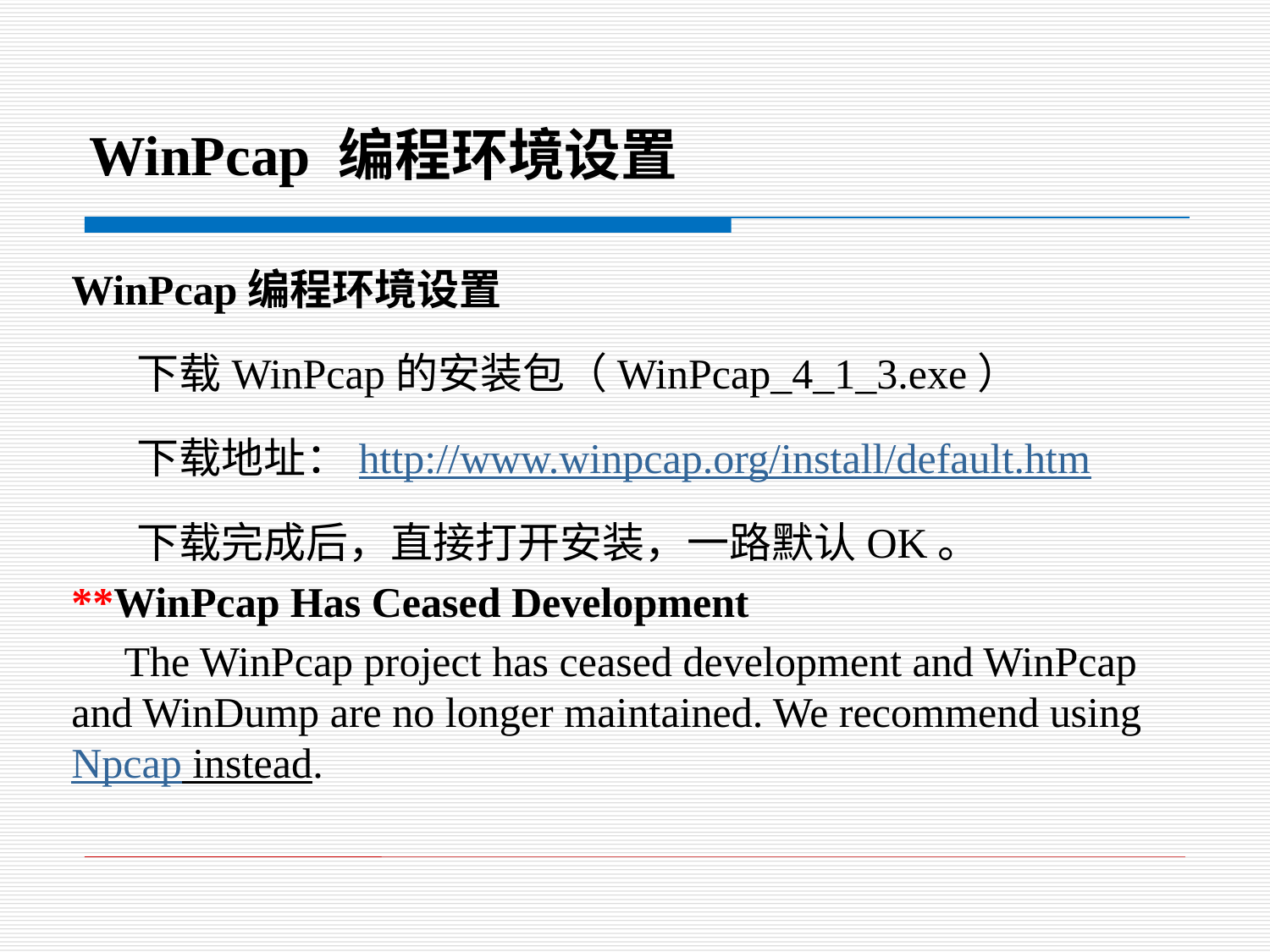

# WinPcap 编程环境设置
WinPcap编程环境设置
下载WinPcap的安装包（WinPcap_4_1_3.exe）
下载地址：http://www.winpcap.org/install/default.htm
下载完成后，直接打开安装，一路默认OK。
**WinPcap Has Ceased Development
     The WinPcap project has ceased development and WinPcap and WinDump are no longer maintained. We recommend using Npcap instead.